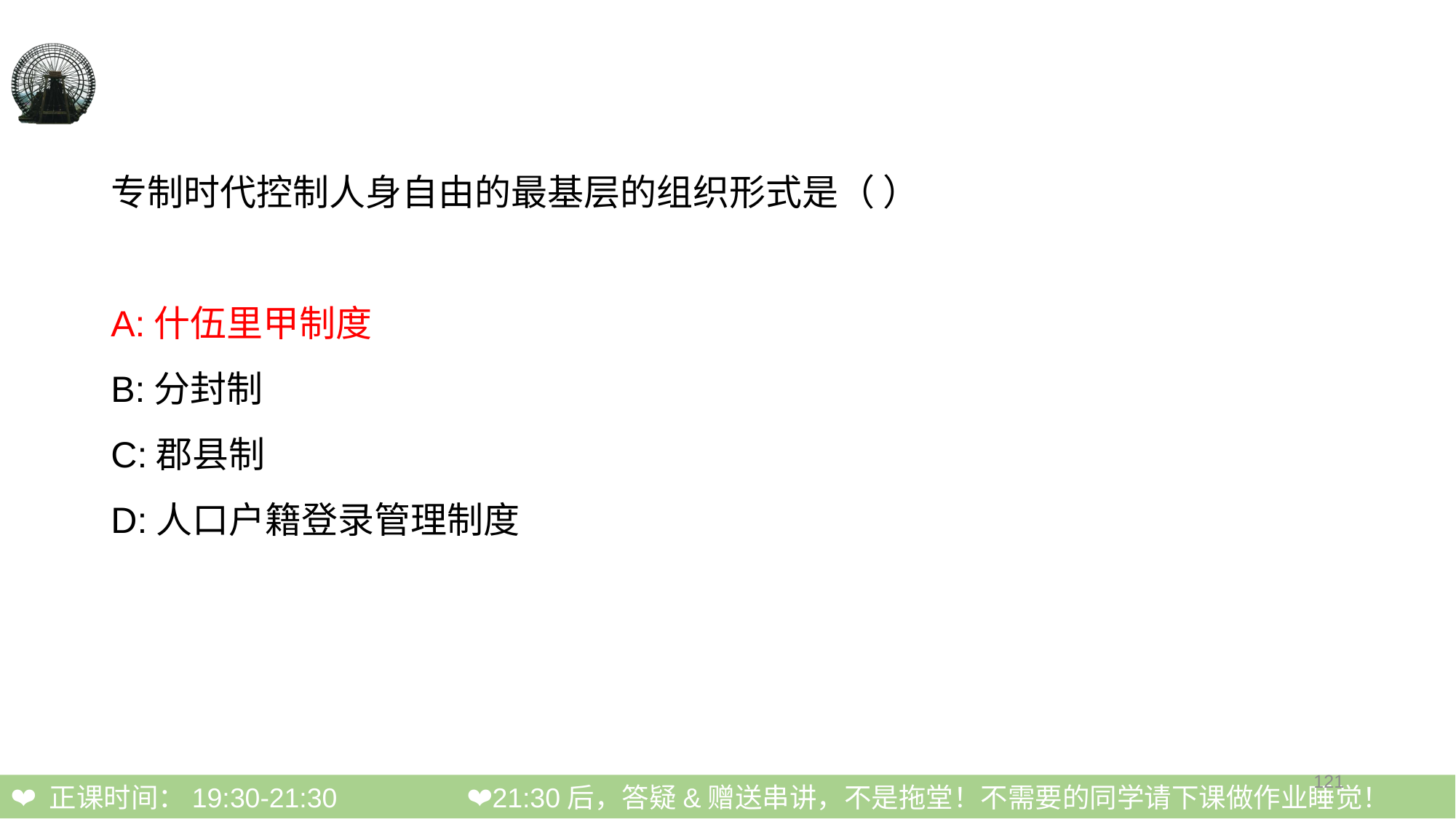

#
专制时代控制人身自由的最基层的组织形式是（ ）

A:什伍里甲制度
B:分封制
C:郡县制
D:人口户籍登录管理制度

121